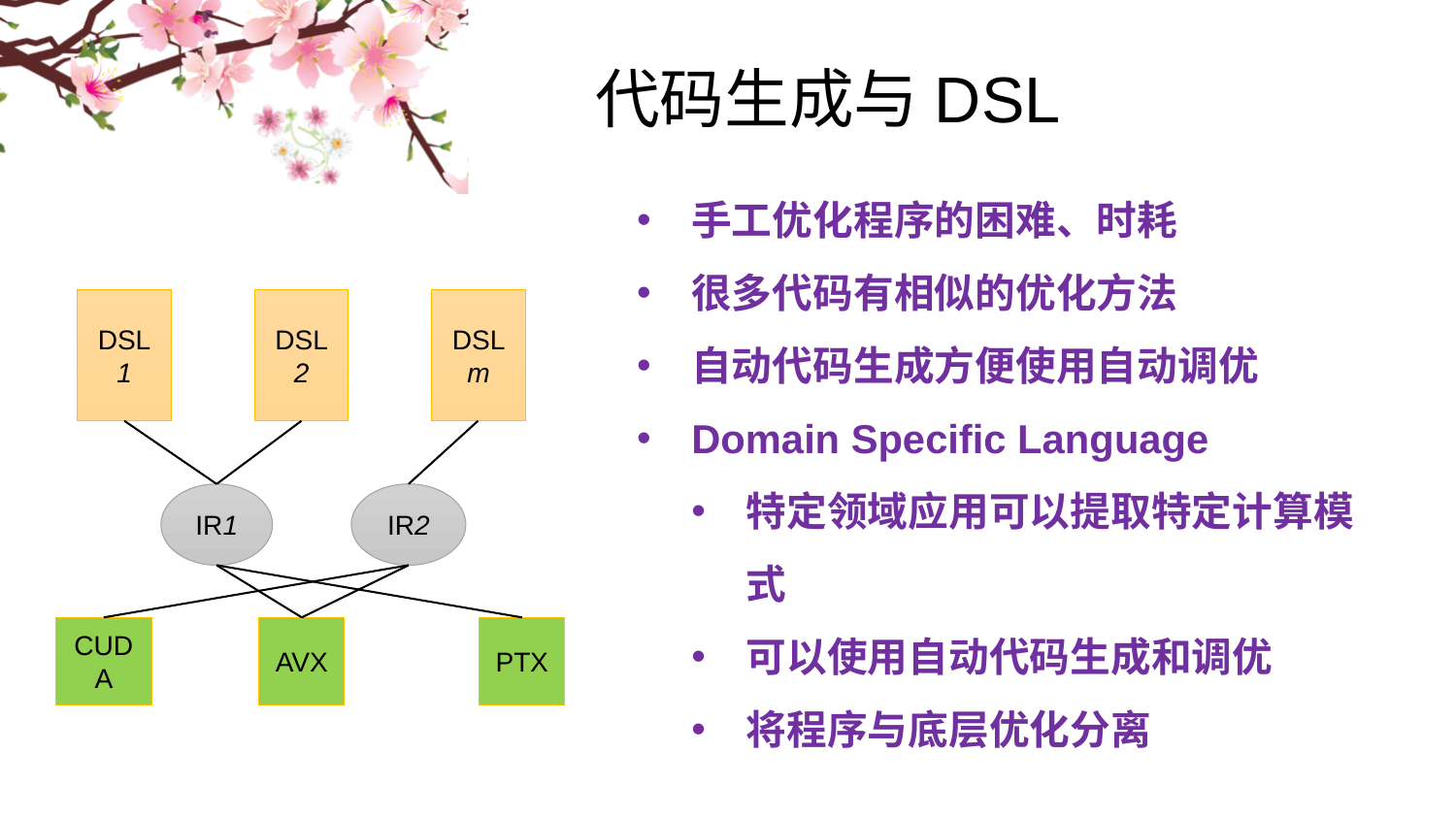

# 代码生成与DSL
手工优化程序的困难、时耗
很多代码有相似的优化方法
自动代码生成方便使用自动调优
Domain Specific Language
特定领域应用可以提取特定计算模式
可以使用自动代码生成和调优
将程序与底层优化分离

DSL1
DSL2
DSLm
IR1
IR2
CUDA
AVX
PTX